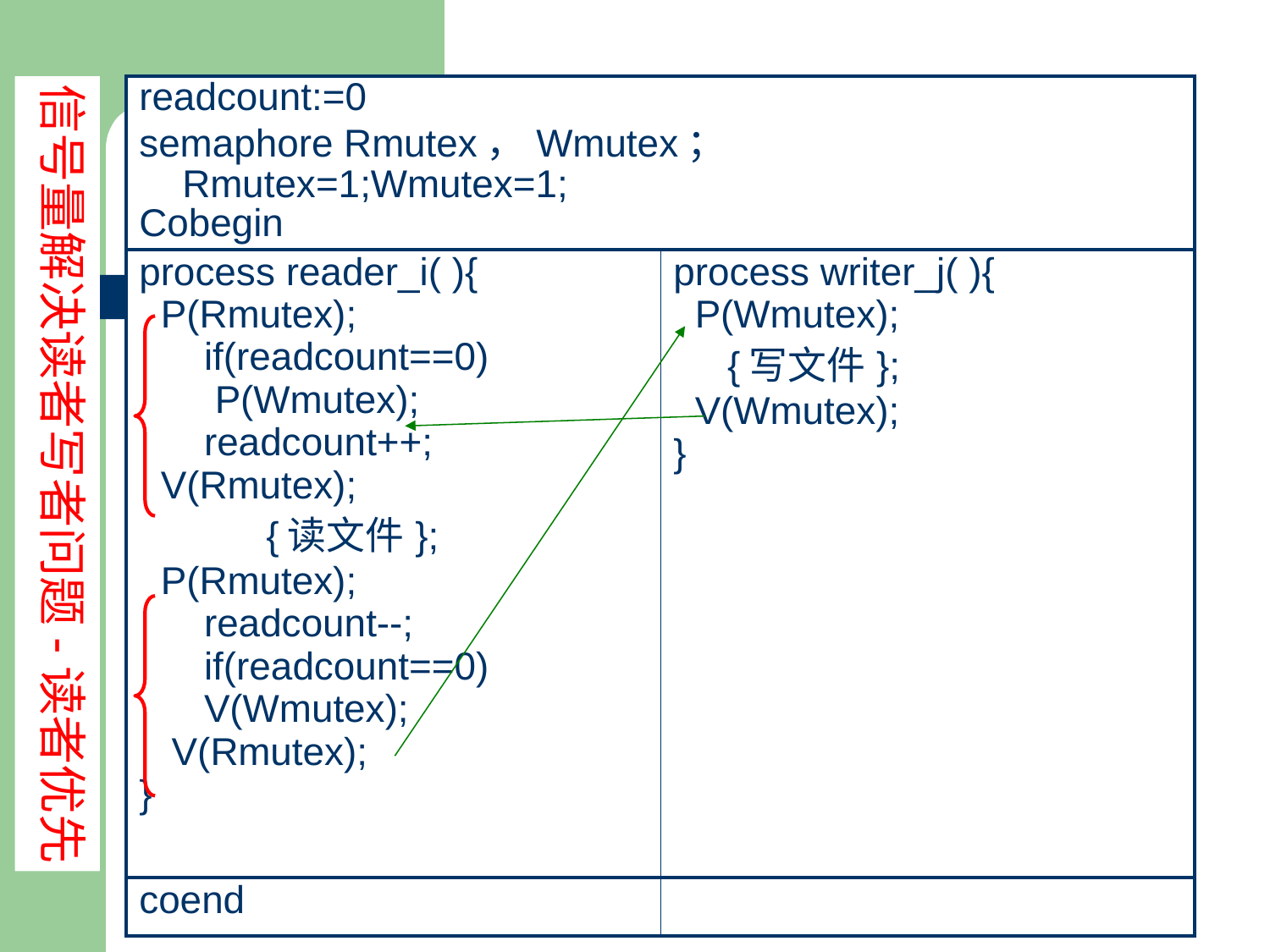

信号量解决读者写者问题-读者优先
| readcount:=0 semaphore Rmutex，Wmutex； Rmutex=1;Wmutex=1; Cobegin |  |
| --- | --- |
| process reader\_i( ){ P(Rmutex); if(readcount==0) P(Wmutex); readcount++; V(Rmutex); {读文件}; P(Rmutex); readcount--; if(readcount==0) V(Wmutex); V(Rmutex); } | process writer\_j( ){ P(Wmutex); {写文件}; V(Wmutex); } |
| coend |  |
#